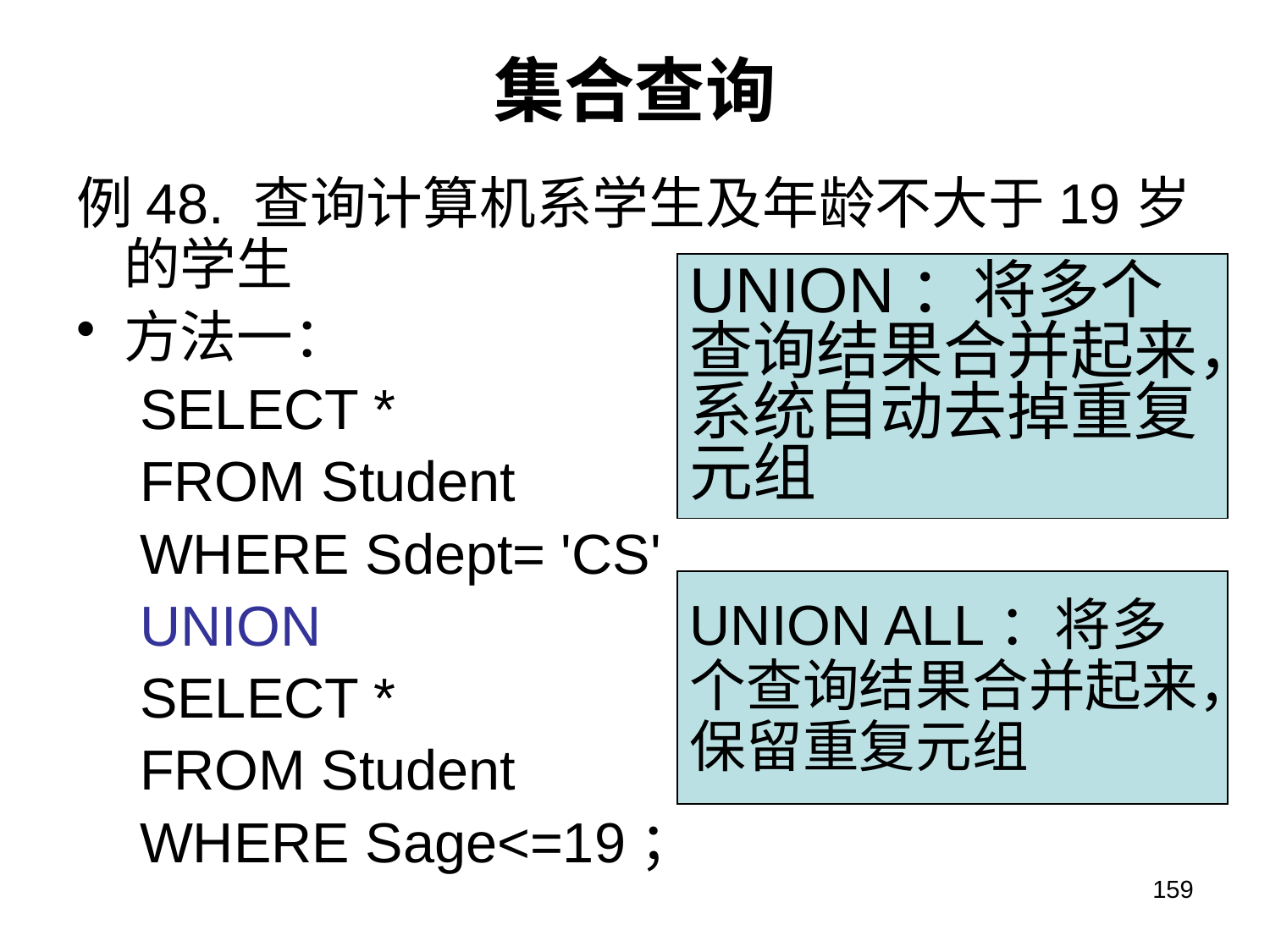

# 集合查询
例48. 查询计算机系学生及年龄不大于19岁的学生
方法一：
SELECT *
FROM Student
WHERE Sdept= 'CS'
UNION
SELECT *
FROM Student
WHERE Sage<=19；
UNION：将多个查询结果合并起来，系统自动去掉重复元组
UNION ALL：将多个查询结果合并起来，保留重复元组
159